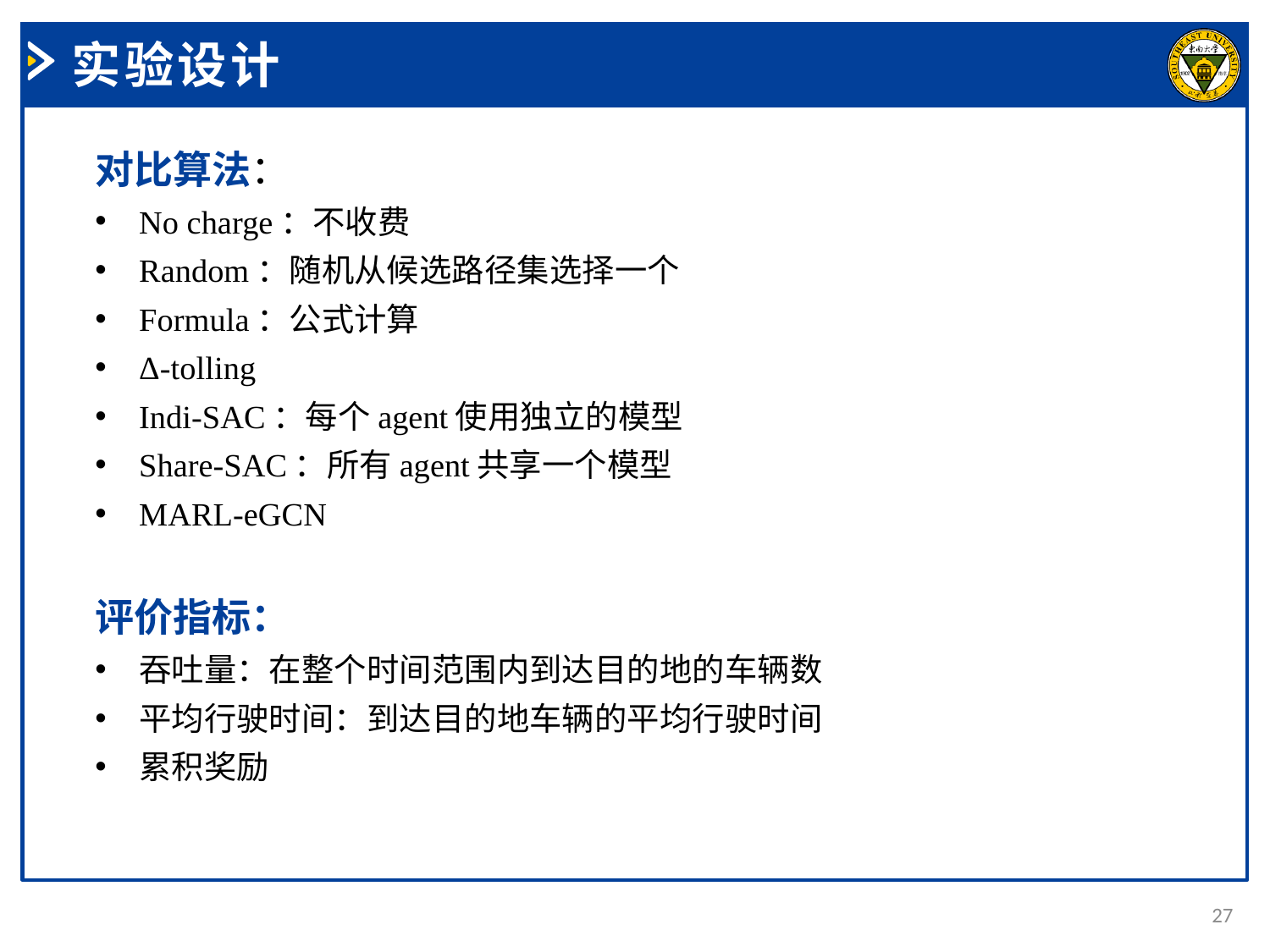

实验设计
对比算法：
No charge：不收费
Random：随机从候选路径集选择一个
Formula：公式计算
Δ-tolling
Indi-SAC：每个agent使用独立的模型
Share-SAC：所有agent共享一个模型
MARL-eGCN

评价指标：
吞吐量：在整个时间范围内到达目的地的车辆数
平均行驶时间：到达目的地车辆的平均行驶时间
累积奖励

27